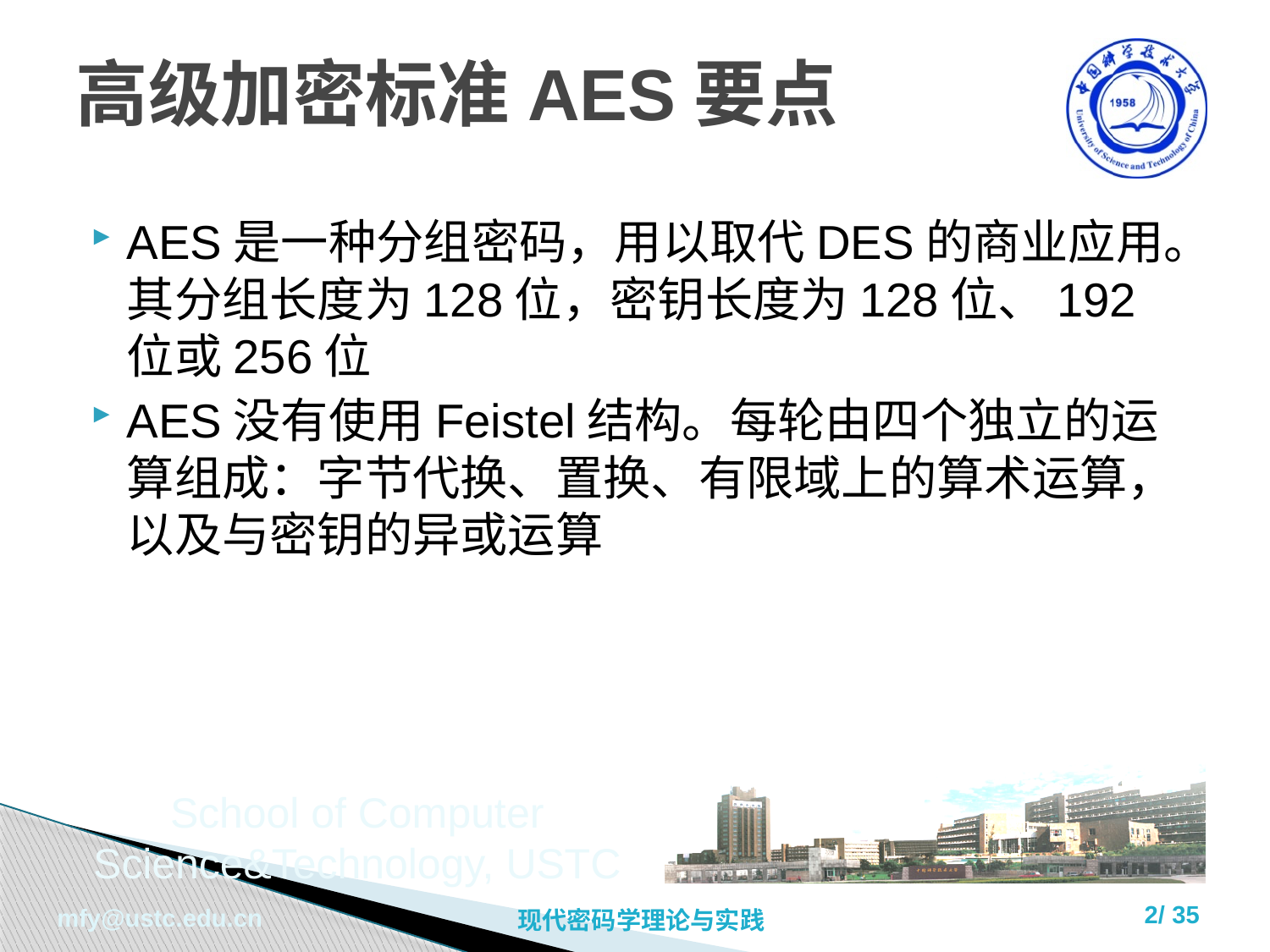

# 高级加密标准AES要点
AES是一种分组密码，用以取代DES的商业应用。其分组长度为128位，密钥长度为128位、192位或256位
AES没有使用Feistel结构。每轮由四个独立的运算组成：字节代换、置换、有限域上的算术运算，以及与密钥的异或运算